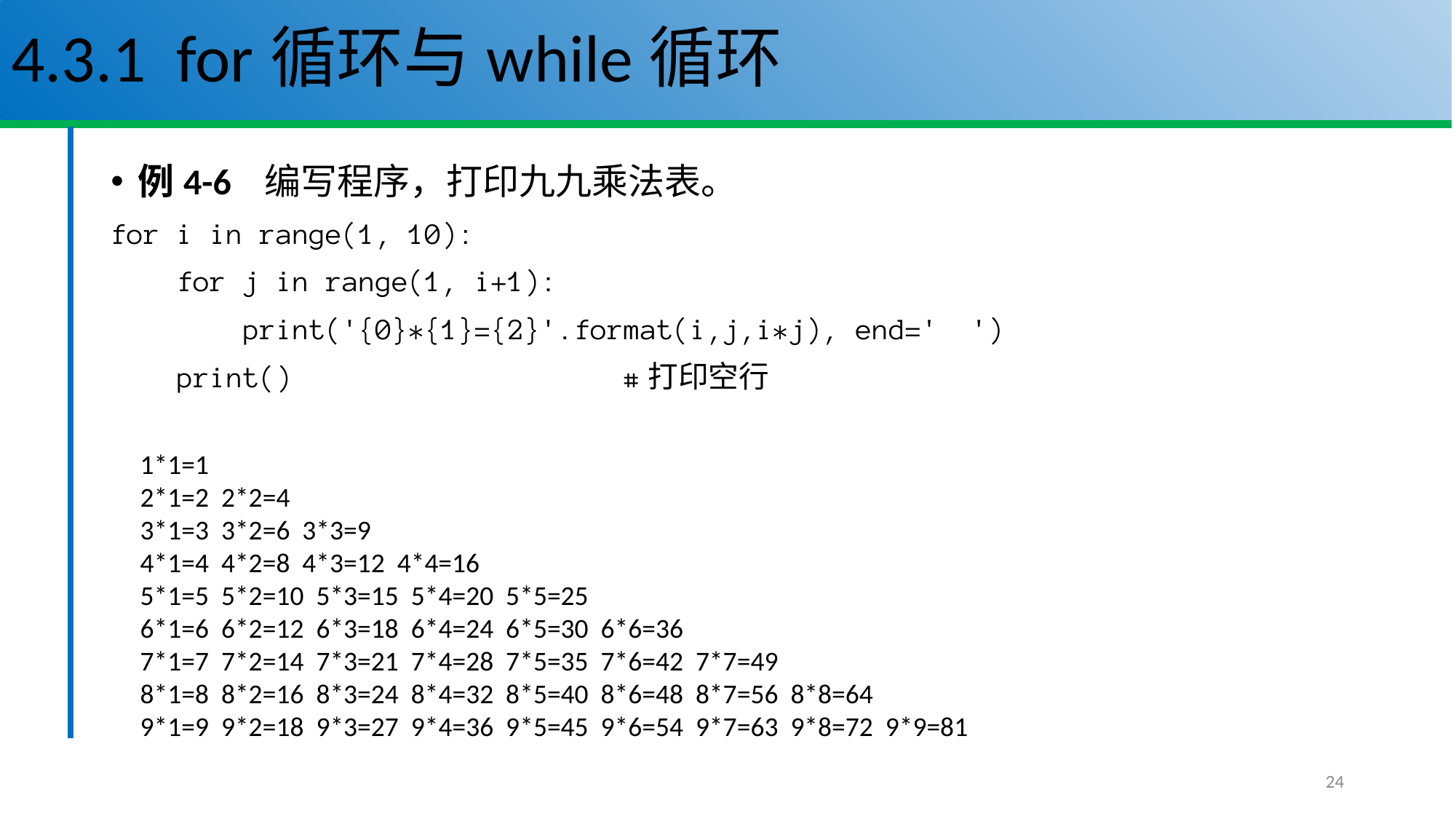

# 4.3.1  for循环与while循环
例4-6   编写程序，打印九九乘法表。
for i in range(1, 10):
    for j in range(1, i+1):
        print('{0}*{1}={2}'.format(i,j,i*j), end='  ')
    print()                    #打印空行
1*1=1
2*1=2  2*2=4
3*1=3  3*2=6  3*3=9
4*1=4  4*2=8  4*3=12  4*4=16
5*1=5  5*2=10  5*3=15  5*4=20  5*5=25
6*1=6  6*2=12  6*3=18  6*4=24  6*5=30  6*6=36
7*1=7  7*2=14  7*3=21  7*4=28  7*5=35  7*6=42  7*7=49
8*1=8  8*2=16  8*3=24  8*4=32  8*5=40  8*6=48  8*7=56  8*8=64
9*1=9  9*2=18  9*3=27  9*4=36  9*5=45  9*6=54  9*7=63  9*8=72  9*9=81
24